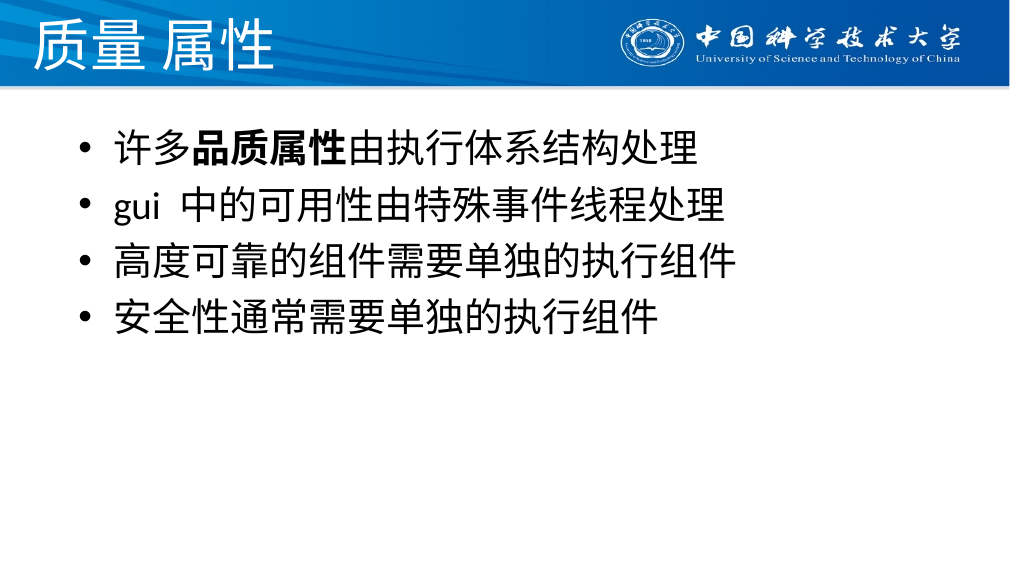

# 质量 属性
许多品质属性由执行体系结构处理
gui 中的可用性由特殊事件线程处理
高度可靠的组件需要单独的执行组件
安全性通常需要单独的执行组件